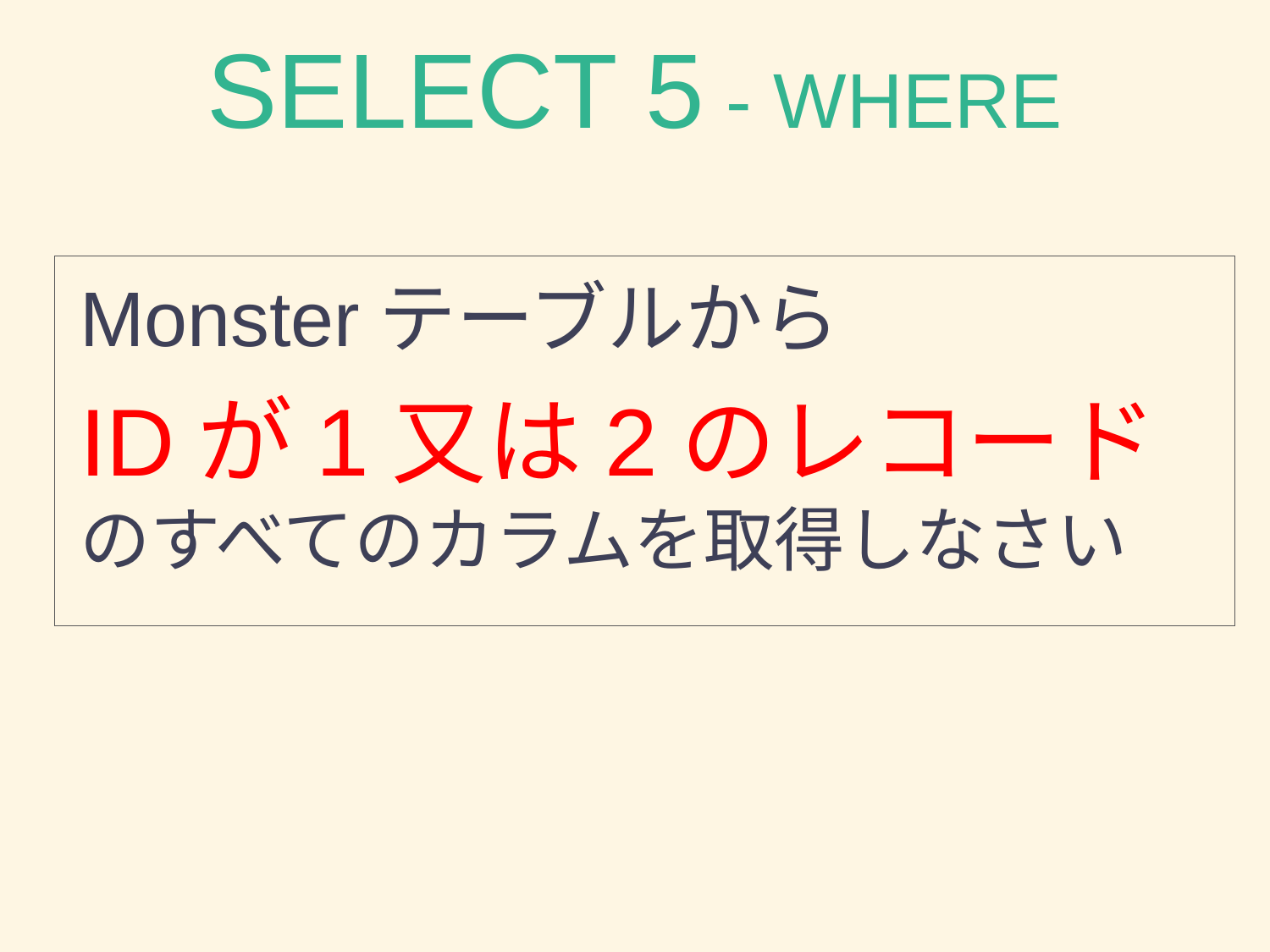

# SELECT 5 - WHERE
Monsterテーブルから
IDが1又は2のレコードのすべてのカラムを取得しなさい